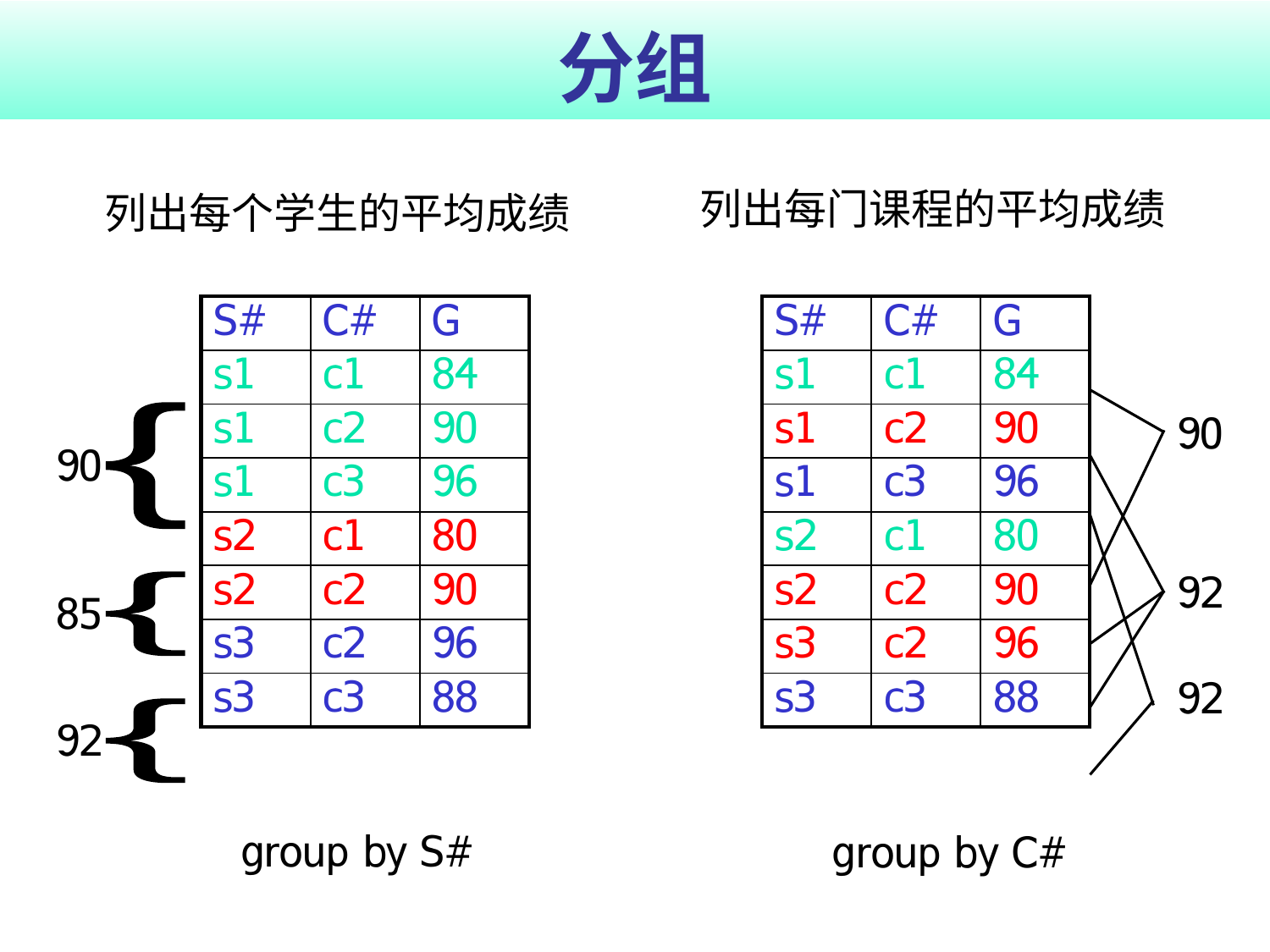

# 分组
列出每门课程的平均成绩
列出每个学生的平均成绩
| S# | C# | G |
| --- | --- | --- |
| s1 | c1 | 84 |
| s1 | c2 | 90 |
| s1 | c3 | 96 |
| s2 | c1 | 80 |
| s2 | c2 | 90 |
| s3 | c2 | 96 |
| s3 | c3 | 88 |
| S# | C# | G |
| --- | --- | --- |
| s1 | c1 | 84 |
| s1 | c2 | 90 |
| s1 | c3 | 96 |
| s2 | c1 | 80 |
| s2 | c2 | 90 |
| s3 | c2 | 96 |
| s3 | c3 | 88 |

90
{

90

92
{
85

92
{

92
group by S#
group by C#